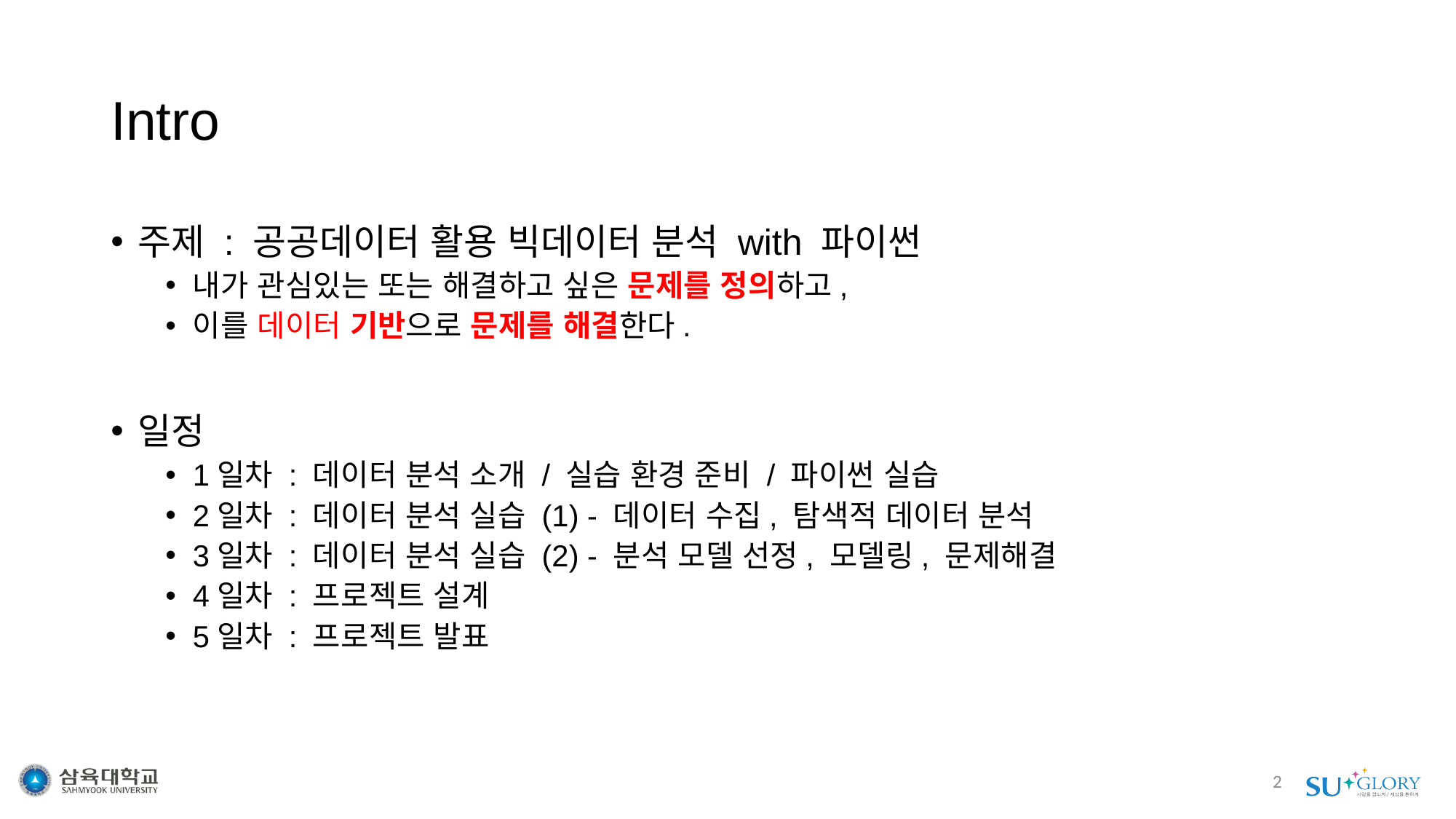

# Intro
주제 : 공공데이터 활용 빅데이터 분석 with 파이썬
내가 관심있는 또는 해결하고 싶은 문제를 정의하고,
이를 데이터 기반으로 문제를 해결한다.

일정
1일차 : 데이터 분석 소개 / 실습 환경 준비 / 파이썬 실습
2일차 : 데이터 분석 실습 (1) - 데이터 수집, 탐색적 데이터 분석
3일차 : 데이터 분석 실습 (2) - 분석 모델 선정, 모델링, 문제해결
4일차 : 프로젝트 설계
5일차 : 프로젝트 발표

2